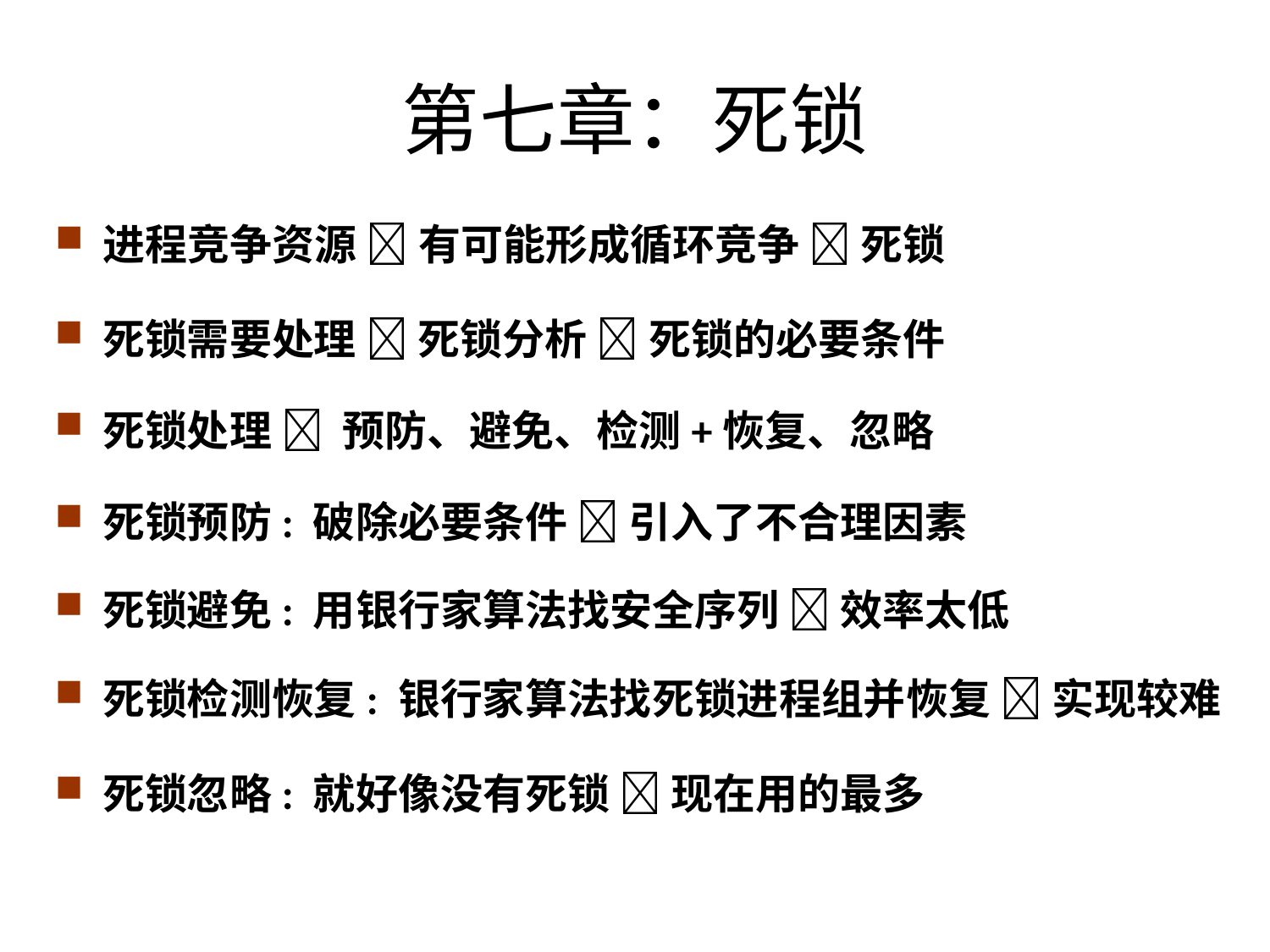

# 第七章：死锁
进程竞争资源 ⇒ 有可能形成循环竞争 ⇒ 死锁
死锁需要处理 ⇒ 死锁分析 ⇒ 死锁的必要条件
死锁处理 ⇒  预防、避免、检测+恢复、忽略
死锁预防: 破除必要条件 ⇒ 引入了不合理因素
死锁避免: 用银行家算法找安全序列 ⇒ 效率太低
死锁检测恢复: 银行家算法找死锁进程组并恢复 ⇒ 实现较难
死锁忽略: 就好像没有死锁 ⇒ 现在用的最多